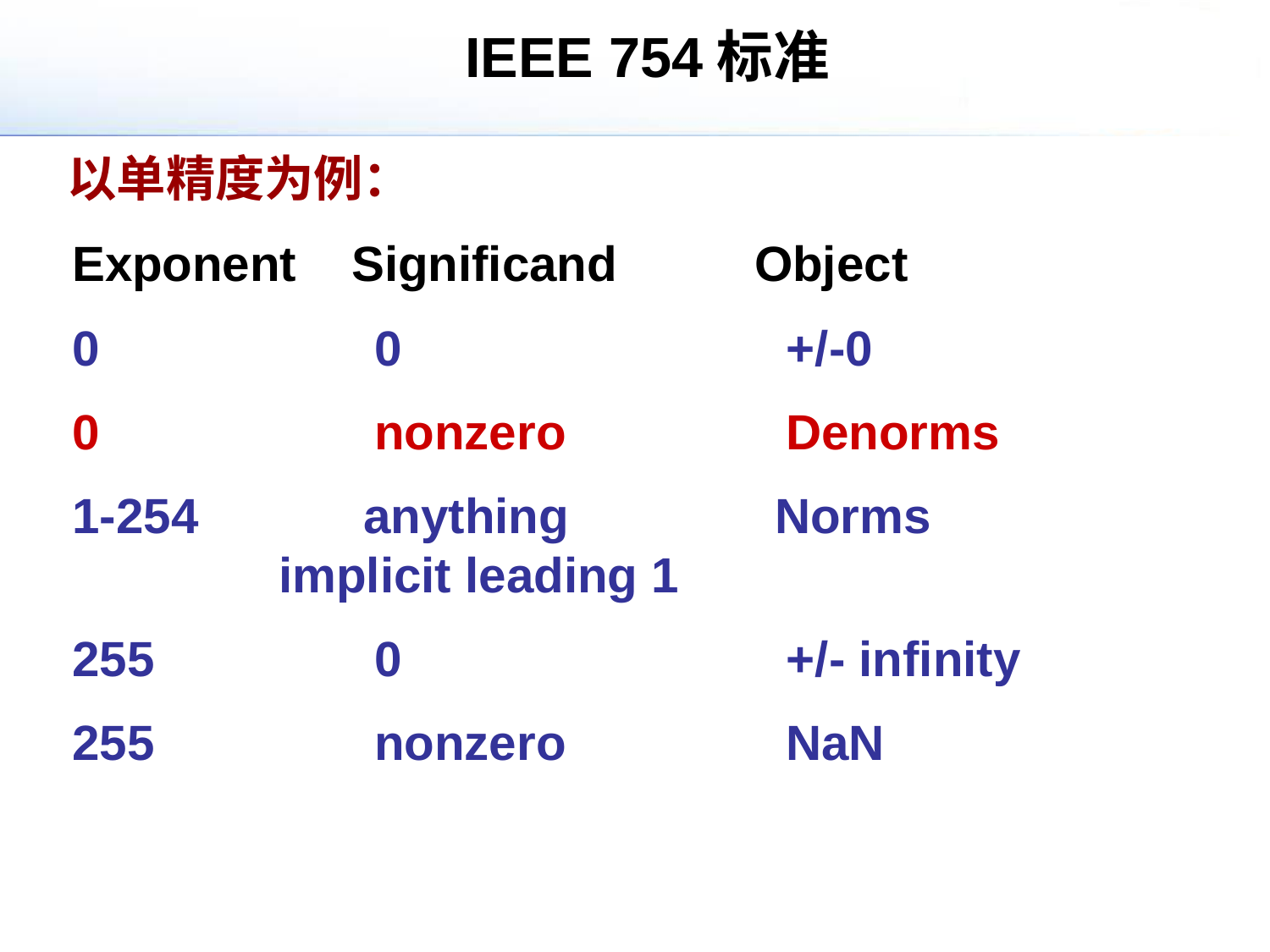

IEEE 754标准
以单精度为例：
Exponent    Significand          Object
0                    0                            +/-0
0                    nonzero                Denorms
1-254            anything               Norms
               implicit leading 1
255                0                            +/- infinity
255                nonzero                NaN